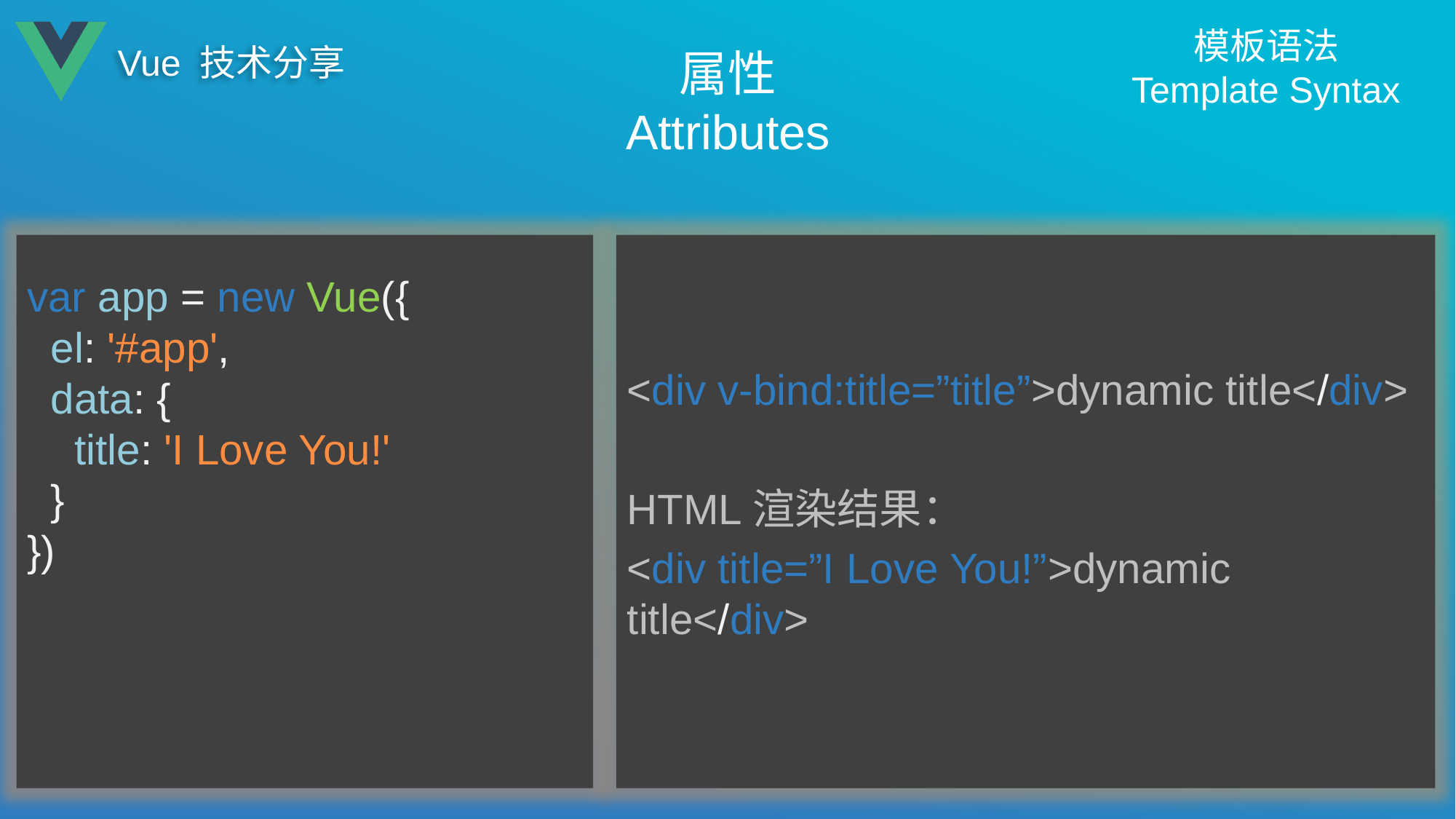

模板语法
Template Syntax
# 属性 Attributes

var app = new Vue({
  el: '#app',
  data: {
    title: 'I Love You!'
  }
})
<div v-bind:title=”title”>dynamic title</div>

HTML渲染结果：
<div title=”I Love You!”>dynamic title</div>